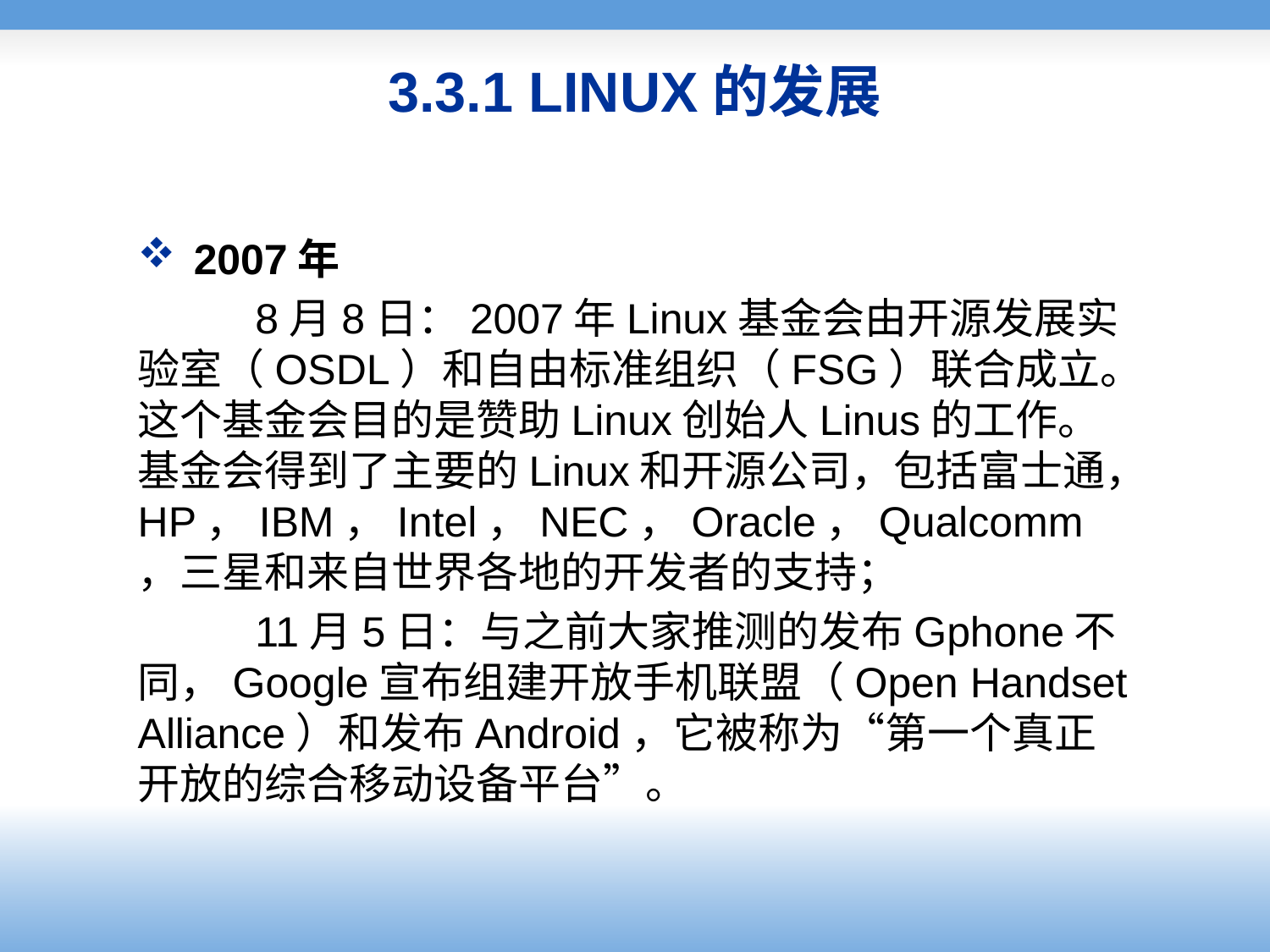

# 3.3.1 LINUX的发展
2007年
8月8日：2007年Linux基金会由开源发展实验室（OSDL）和自由标准组织（FSG）联合成立。这个基金会目的是赞助Linux创始人Linus的工作。基金会得到了主要的Linux和开源公司，包括富士通，HP，IBM，Intel，NEC，Oracle，Qualcomm，三星和来自世界各地的开发者的支持；
11月5日：与之前大家推测的发布Gphone不同，Google宣布组建开放手机联盟（Open Handset Alliance）和发布Android，它被称为“第一个真正开放的综合移动设备平台”。